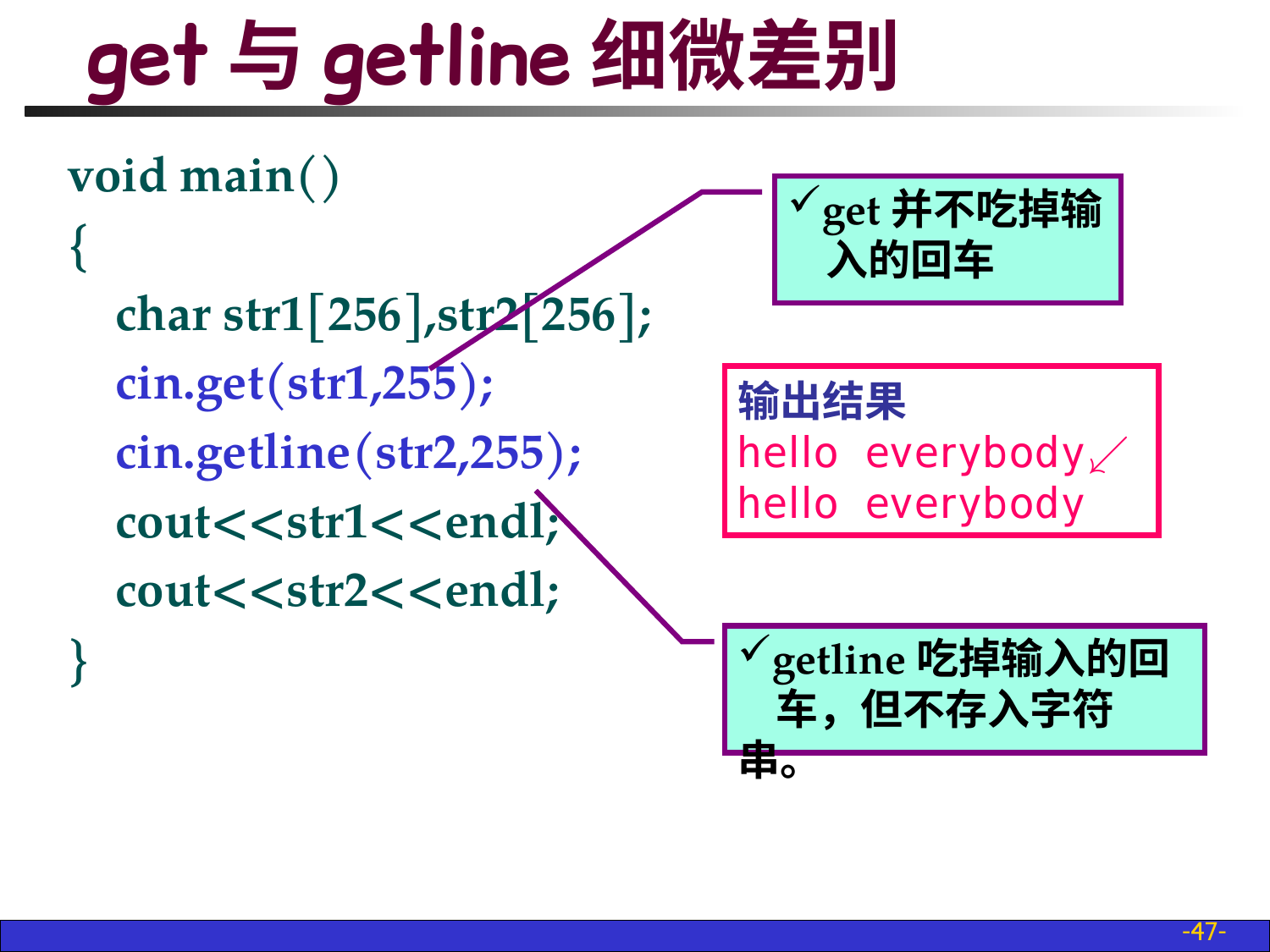

# get与getline细微差别
void main()
{
	char str1[256],str2[256];
	cin.get(str1,255);
	cin.getline(str2,255);
	cout<<str1<<endl;
	cout<<str2<<endl;
}
get并不吃掉输
   入的回车
输出结果
hello  everybody↙
hello  everybody
getline吃掉输入的回
   车，但不存入字符串。
-47-